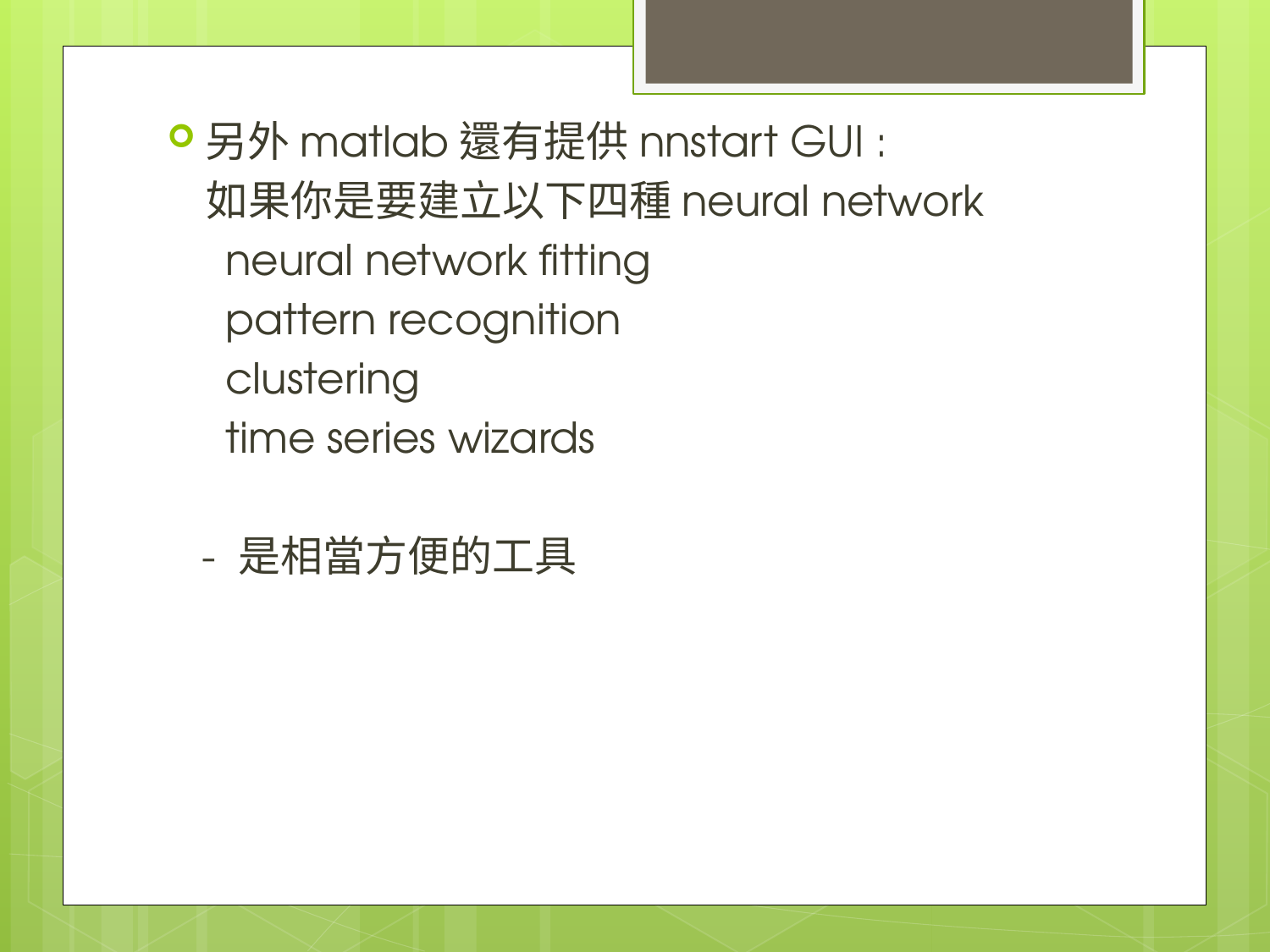

另外matlab還有提供nnstart GUI :
   如果你是要建立以下四種neural network
     neural network fitting
     pattern recognition
     clustering
     time series wizards

   - 是相當方便的工具